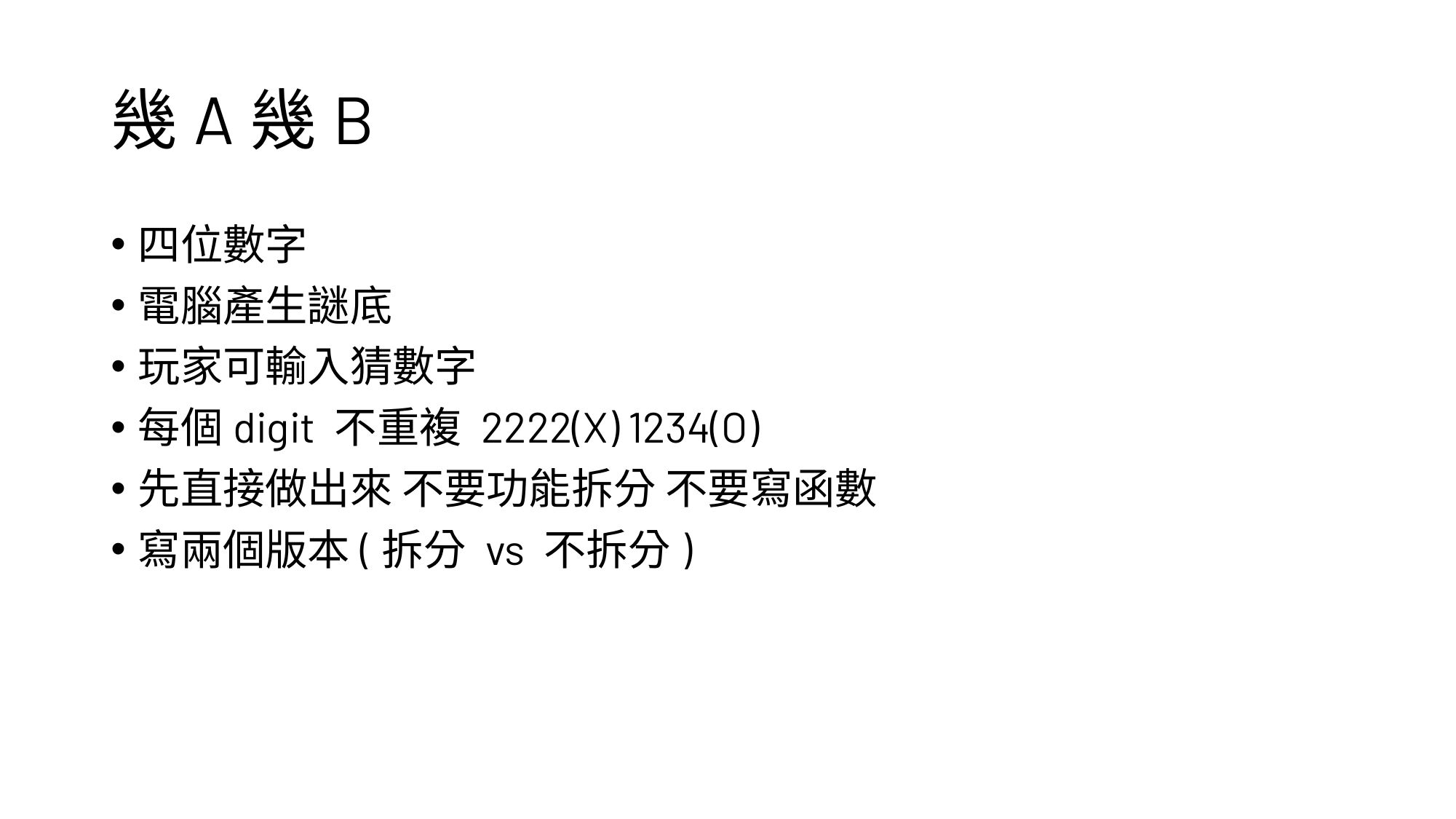

# 幾A幾B
四位數字
電腦產生謎底
玩家可輸入猜數字
每個digit 不重複 2222(X) 1234(O)
先直接做出來 不要功能拆分 不要寫函數
寫兩個版本(拆分 vs 不拆分)